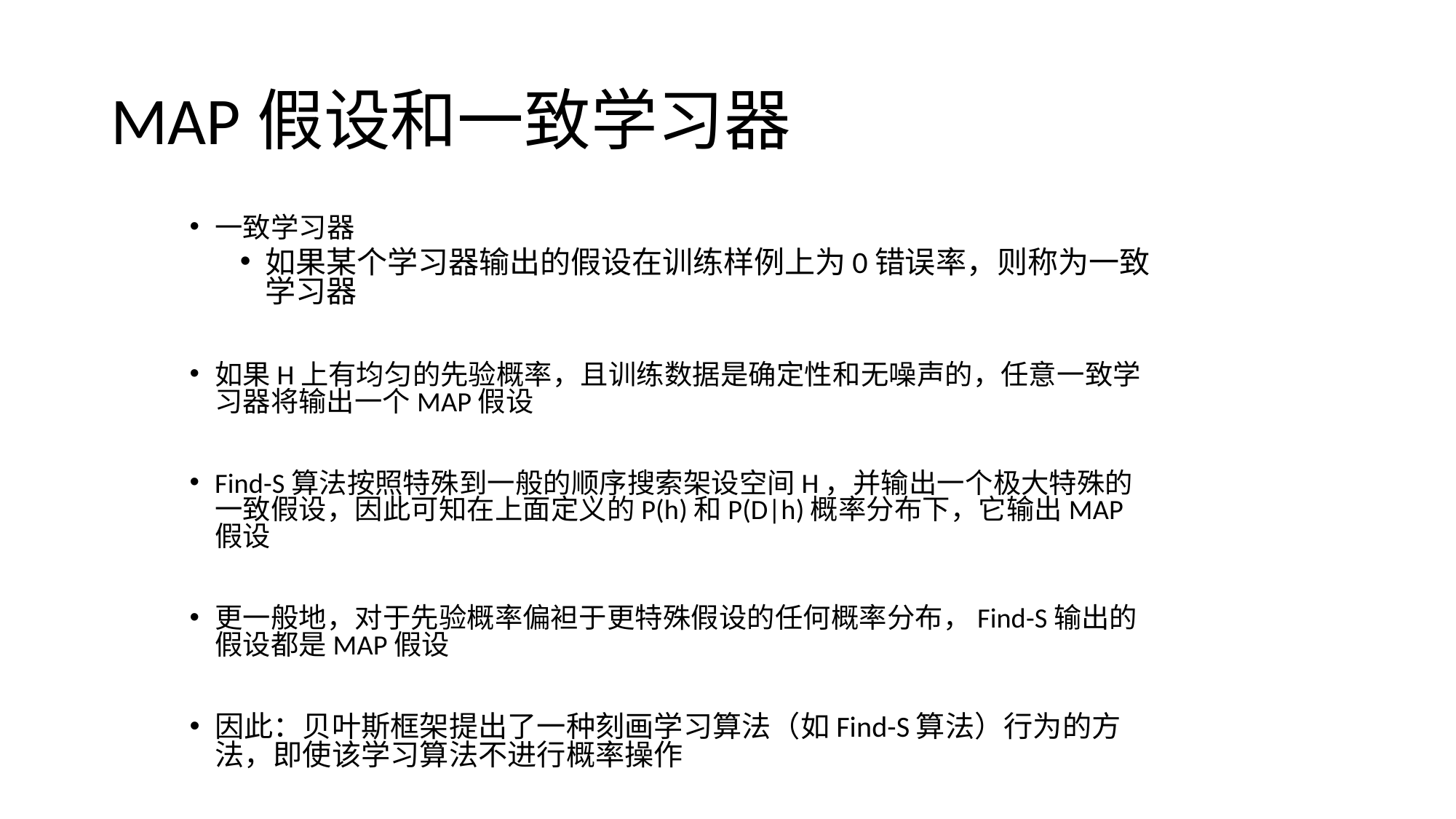

# MAP假设和一致学习器
一致学习器
如果某个学习器输出的假设在训练样例上为0错误率，则称为一致学习器

如果H上有均匀的先验概率，且训练数据是确定性和无噪声的，任意一致学习器将输出一个MAP假设

Find-S算法按照特殊到一般的顺序搜索架设空间H，并输出一个极大特殊的一致假设，因此可知在上面定义的P(h)和P(D|h)概率分布下，它输出MAP假设

更一般地，对于先验概率偏袒于更特殊假设的任何概率分布，Find-S输出的假设都是MAP假设

因此：贝叶斯框架提出了一种刻画学习算法（如Find-S算法）行为的方法，即使该学习算法不进行概率操作
45